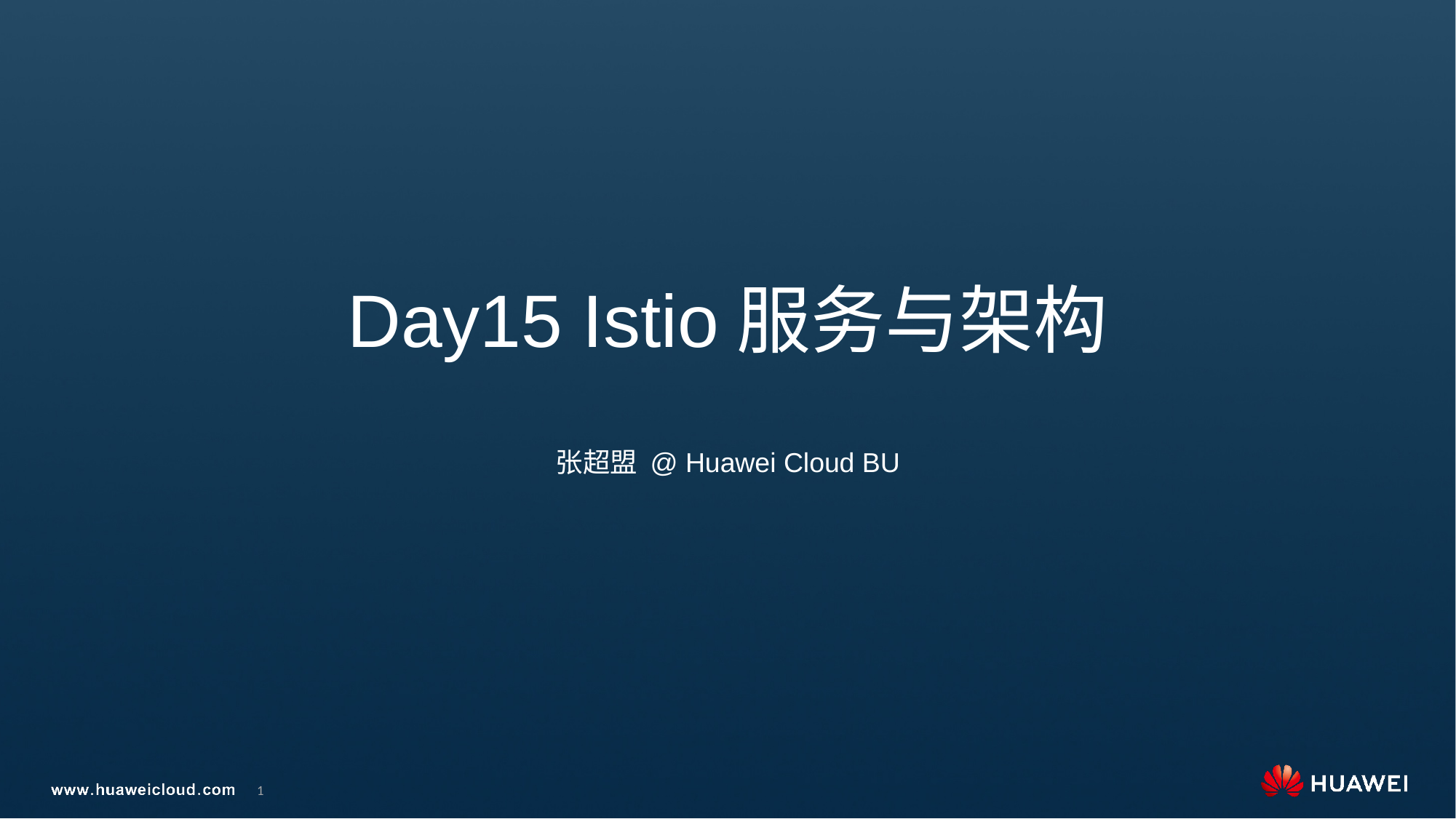

# Day15 Istio服务与架构
张超盟 @ Huawei Cloud BU